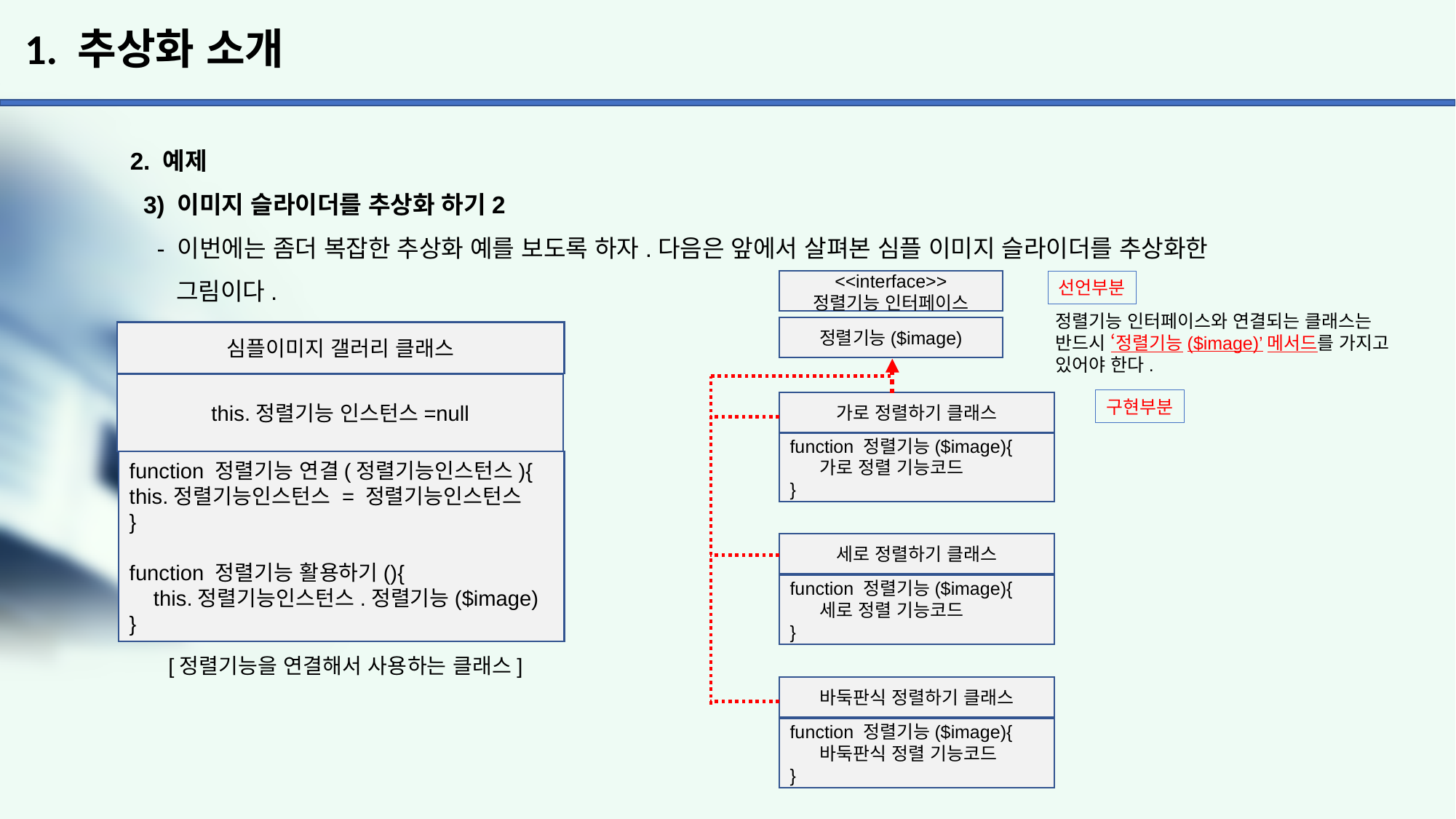

# 1. 추상화 소개
2. 예제
  3) 이미지 슬라이더를 추상화 하기2
    - 이번에는 좀더 복잡한 추상화 예를 보도록 하자.다음은 앞에서 살펴본 심플 이미지 슬라이더를 추상화한
      그림이다.

<<interface>>
정렬기능 인터페이스
선언부분
정렬기능 인터페이스와 연결되는 클래스는
반드시 ‘정렬기능($image)’메서드를 가지고
있어야 한다.
정렬기능($image)
심플이미지 갤러리 클래스
this.정렬기능 인스턴스=null
구현부분
가로 정렬하기 클래스
function 정렬기능($image){
     가로 정렬 기능코드
}
function 정렬기능 연결(정렬기능인스턴스){
this.정렬기능인스턴스 = 정렬기능인스턴스
}

function 정렬기능 활용하기(){
    this.정렬기능인스턴스.정렬기능($image)
}
세로 정렬하기 클래스
function 정렬기능($image){
     세로 정렬 기능코드
}
[정렬기능을 연결해서 사용하는 클래스]
바둑판식 정렬하기 클래스
function 정렬기능($image){
     바둑판식 정렬 기능코드
}